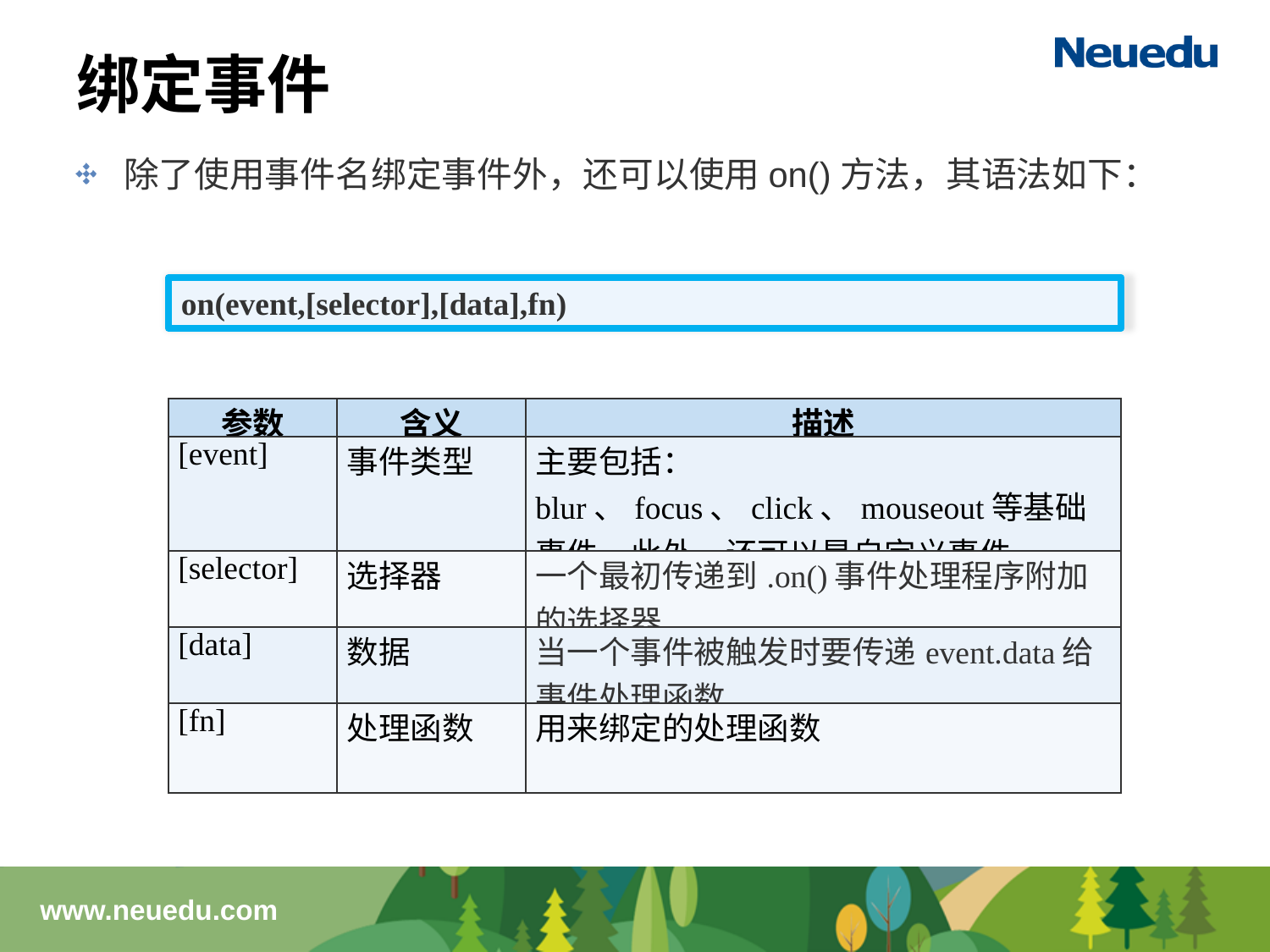

# 绑定事件
除了使用事件名绑定事件外，还可以使用on()方法，其语法如下：

on(event,[selector],[data],fn)
| 参数 | 含义 | 描述 |
| --- | --- | --- |
| [event] | 事件类型 | 主要包括：blur、focus、click、mouseout等基础事件，此外，还可以是自定义事件 |
| [selector] | 选择器 | 一个最初传递到.on()事件处理程序附加的选择器 |
| [data] | 数据 | 当一个事件被触发时要传递event.data给事件处理函数 |
| [fn] | 处理函数 | 用来绑定的处理函数 |